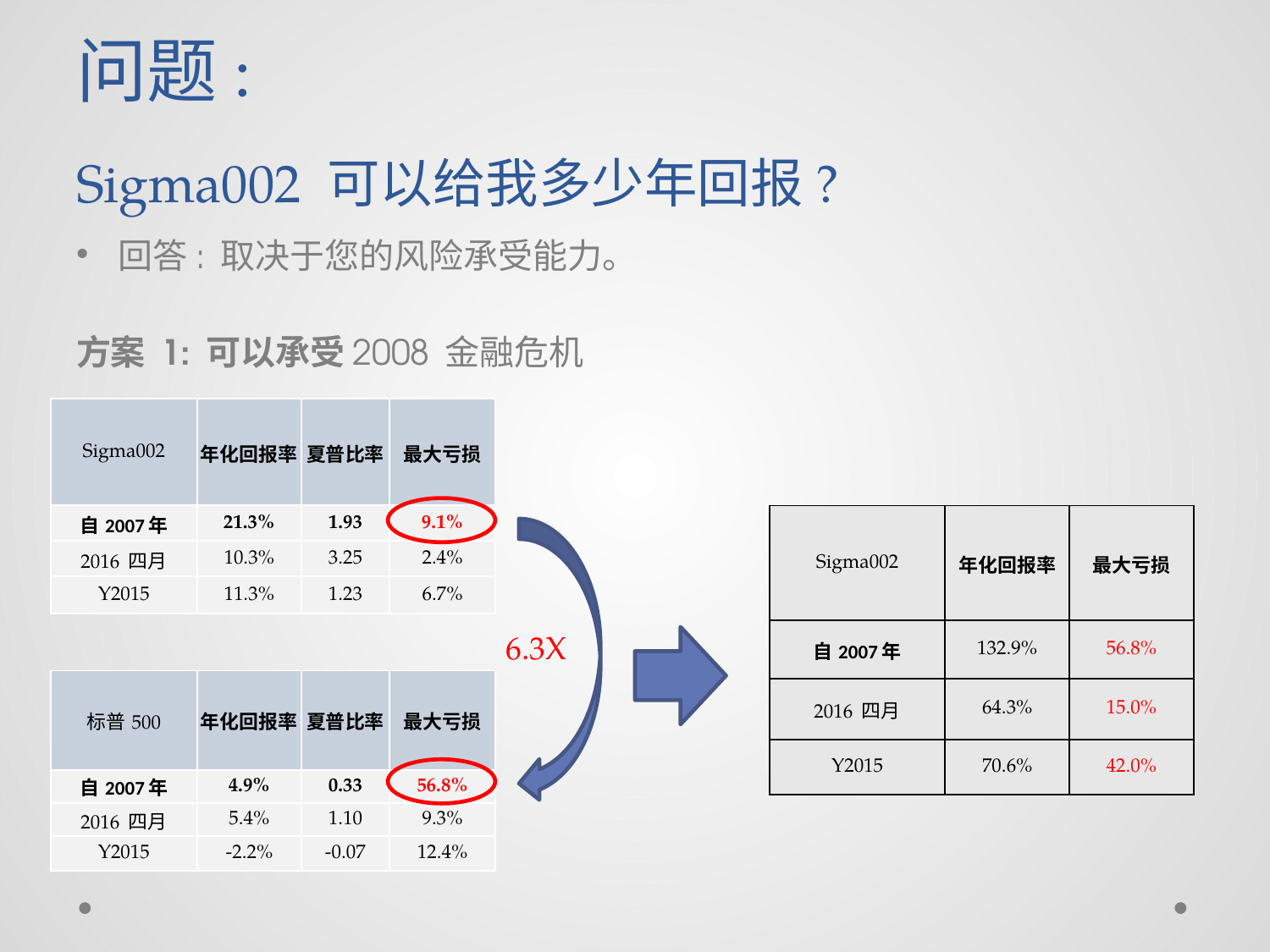

问题:
Sigma002 可以给我多少年回报?
回答: 取决于您的风险承受能力。

方案 1: 可以承受2008 金融危机

| Sigma002 | 年化回报率 | 夏普比率 | 最大亏损 |
| --- | --- | --- | --- |
| 自2007年 | 21.3% | 1.93 | 9.1% |
| 2016 四月 | 10.3% | 3.25 | 2.4% |
| Y2015 | 11.3% | 1.23 | 6.7% |

| Sigma002 | 年化回报率 | 最大亏损 |
| --- | --- | --- |
| 自2007年 | 132.9% | 56.8% |
| 2016 四月 | 64.3% | 15.0% |
| Y2015 | 70.6% | 42.0% |
6.3X

| 标普500 | 年化回报率 | 夏普比率 | 最大亏损 |
| --- | --- | --- | --- |
| 自2007年 | 4.9% | 0.33 | 56.8% |
| 2016 四月 | 5.4% | 1.10 | 9.3% |
| Y2015 | -2.2% | -0.07 | 12.4% |